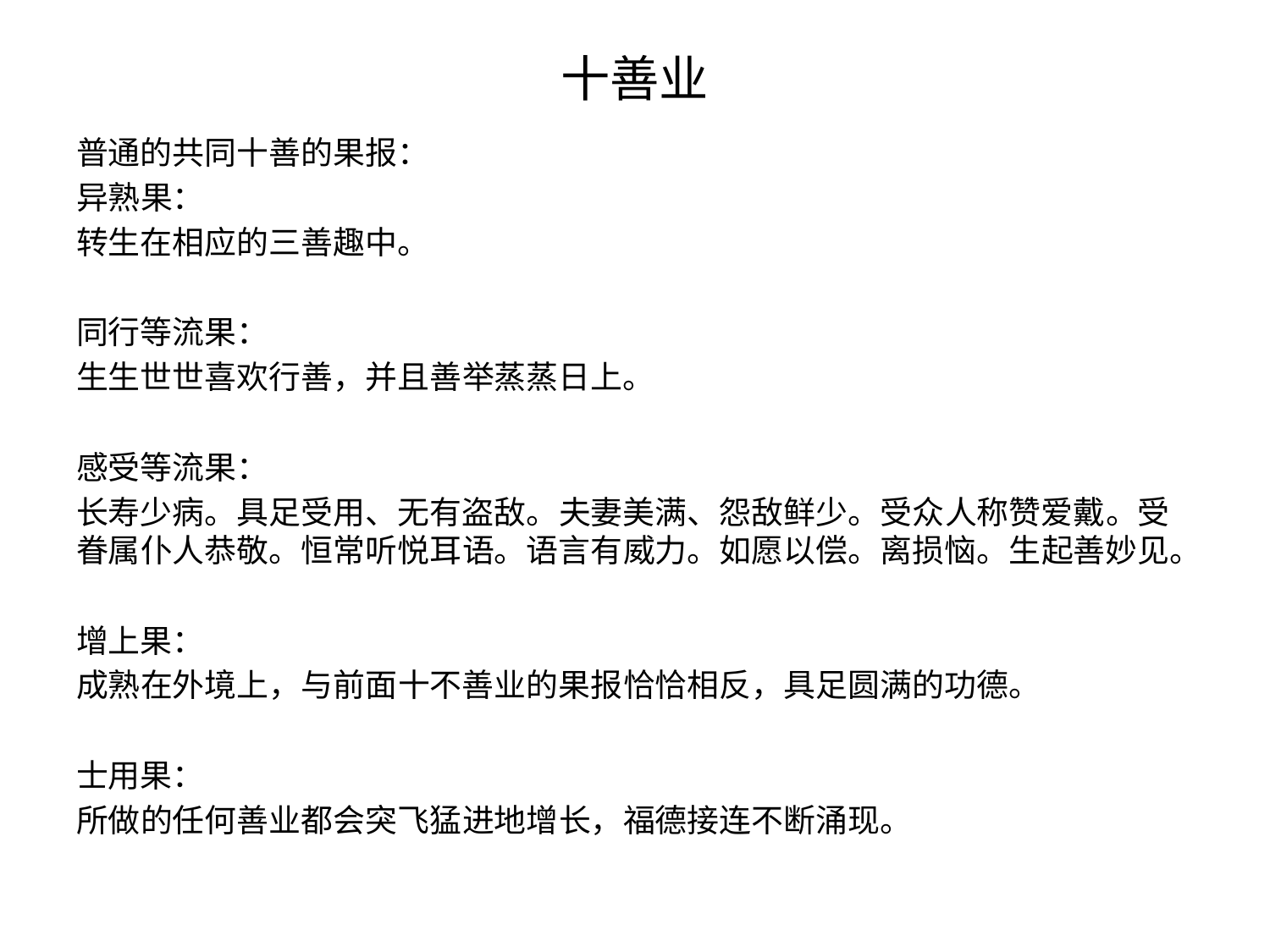

# 十善业
普通的共同十善的果报：
异熟果：
转生在相应的三善趣中。

同行等流果：
生生世世喜欢行善，并且善举蒸蒸日上。

感受等流果：
长寿少病。具足受用、无有盗敌。夫妻美满、怨敌鲜少。受众人称赞爱戴。受眷属仆人恭敬。恒常听悦耳语。语言有威力。如愿以偿。离损恼。生起善妙见。

增上果：
成熟在外境上，与前面十不善业的果报恰恰相反，具足圆满的功德。

士用果：
所做的任何善业都会突飞猛进地增长，福德接连不断涌现。